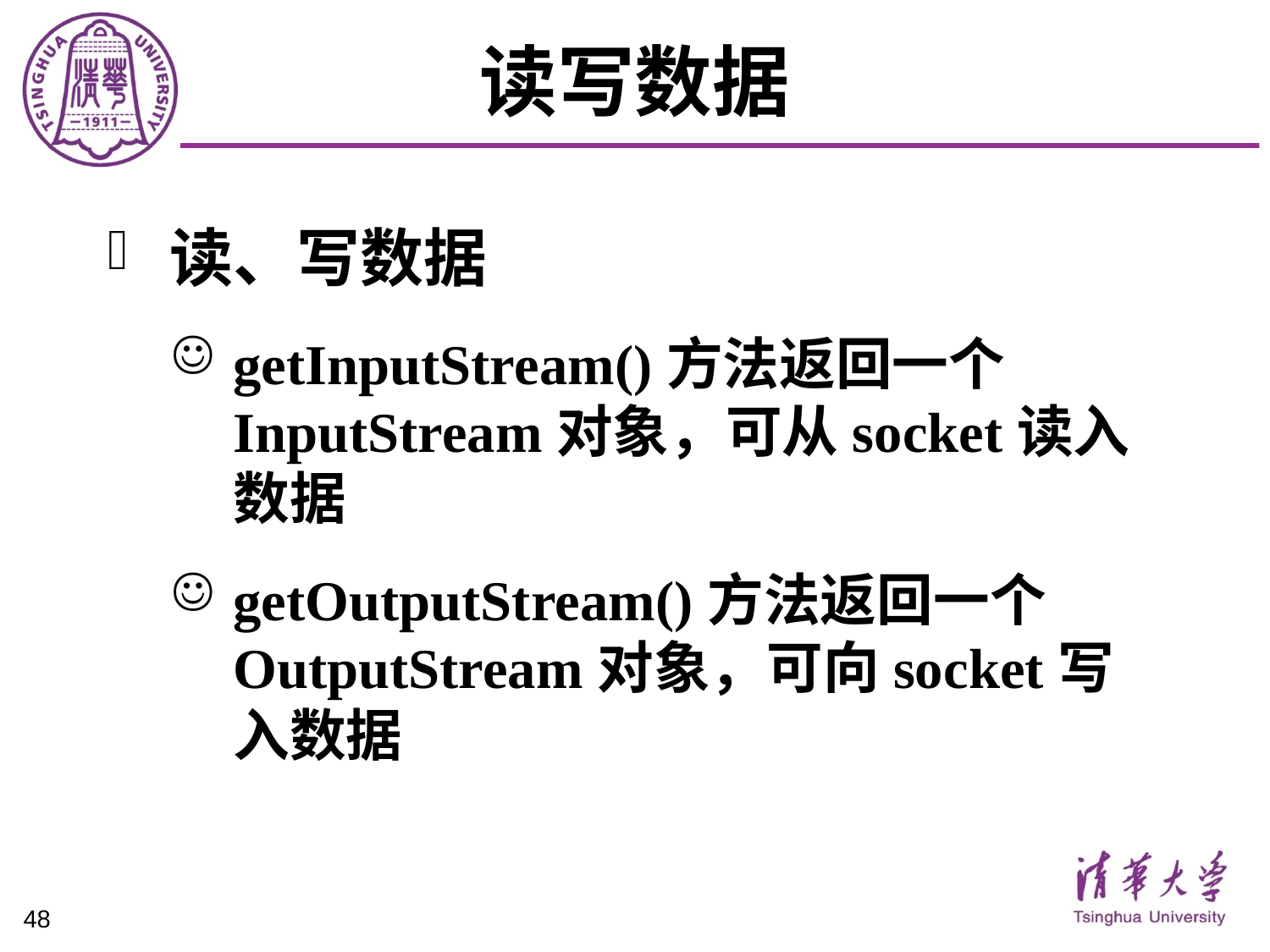

# 读写数据
读、写数据
getInputStream()方法返回一个InputStream对象，可从socket读入数据
getOutputStream()方法返回一个OutputStream对象，可向socket写入数据
48